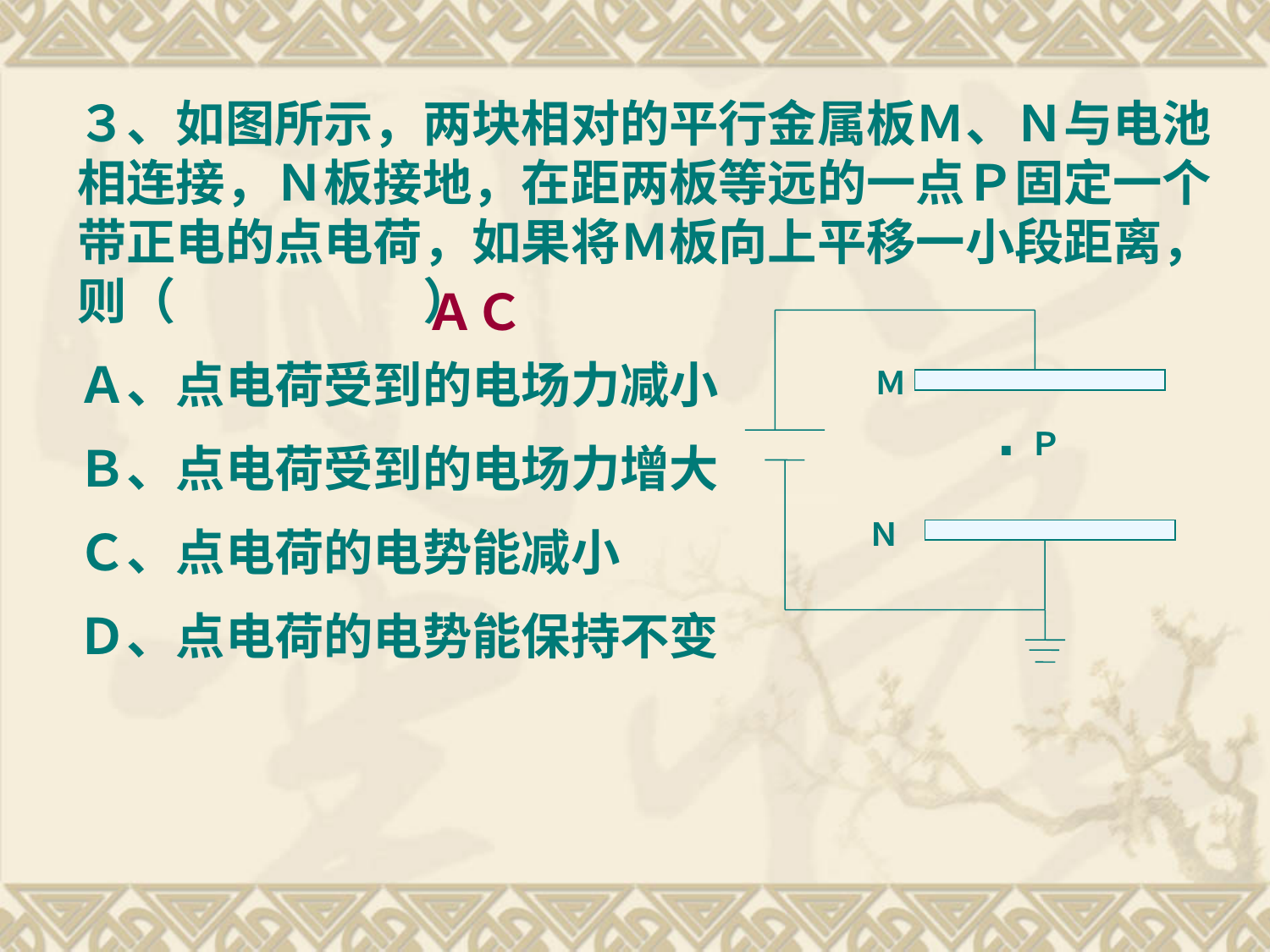

３、如图所示，两块相对的平行金属板Ｍ、Ｎ与电池相连接，Ｎ板接地，在距两板等远的一点Ｐ固定一个带正电的点电荷，如果将Ｍ板向上平移一小段距离，则（　　　　　）
Ａ、点电荷受到的电场力减小
Ｂ、点电荷受到的电场力增大
Ｃ、点电荷的电势能减小
Ｄ、点电荷的电势能保持不变
ＡＣ

Ｍ

.Ｐ

Ｎ